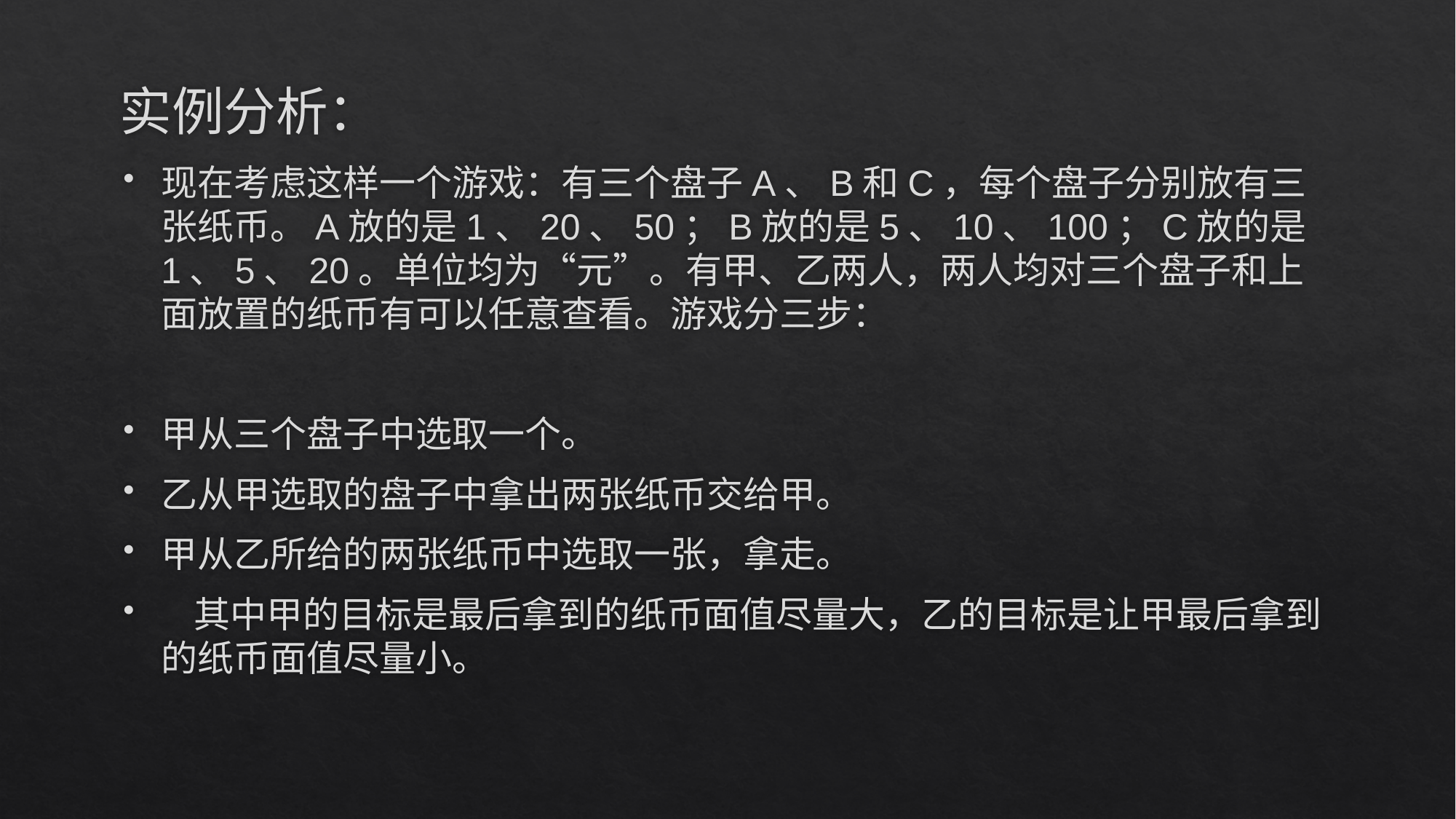

# 实例分析：
现在考虑这样一个游戏：有三个盘子A、B和C，每个盘子分别放有三张纸币。A放的是1、20、50；B放的是5、10、100；C放的是1、5、20。单位均为“元”。有甲、乙两人，两人均对三个盘子和上面放置的纸币有可以任意查看。游戏分三步：

甲从三个盘子中选取一个。
乙从甲选取的盘子中拿出两张纸币交给甲。
甲从乙所给的两张纸币中选取一张，拿走。
   其中甲的目标是最后拿到的纸币面值尽量大，乙的目标是让甲最后拿到的纸币面值尽量小。